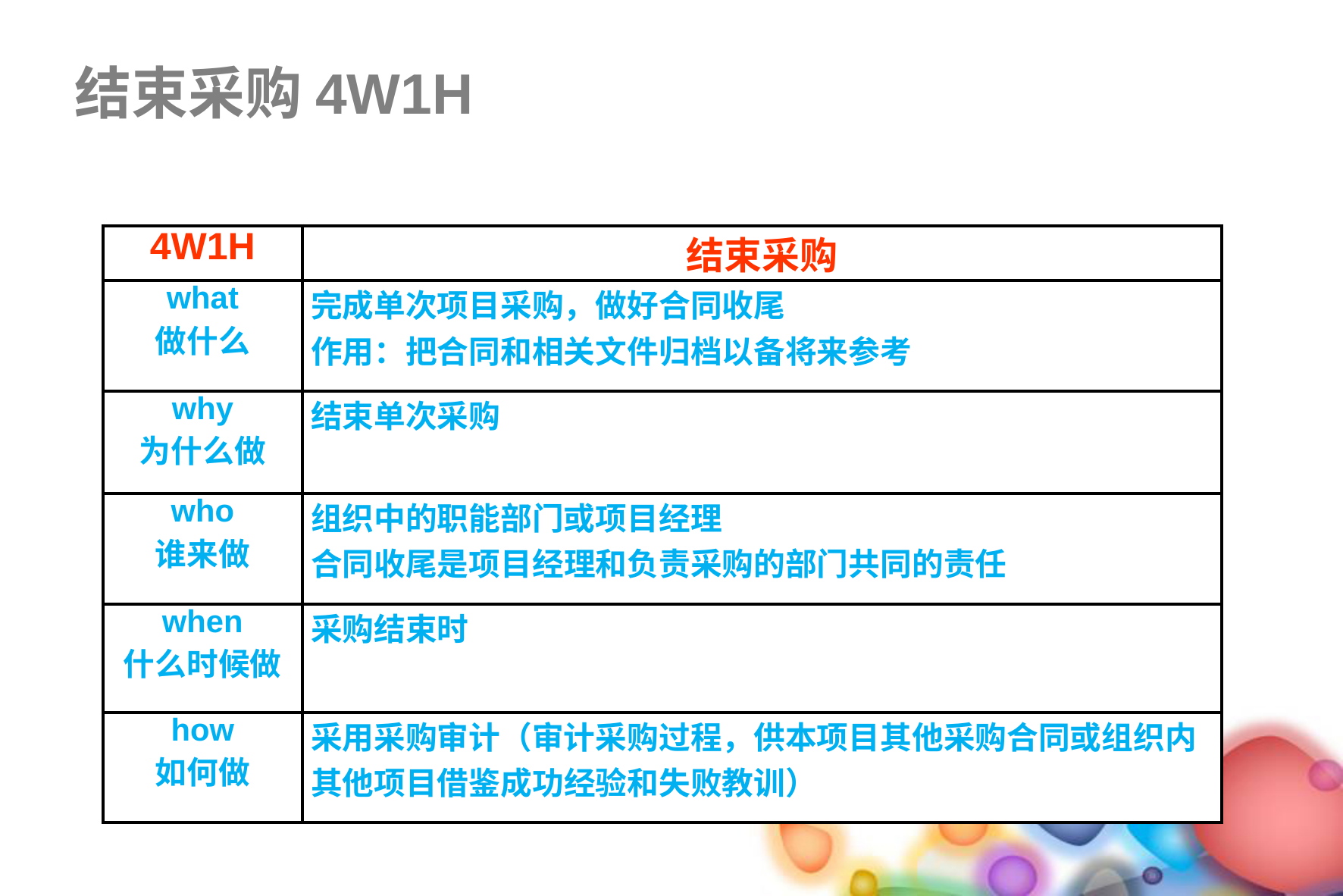

结束采购4W1H
| 4W1H | 结束采购 |
| --- | --- |
| what 做什么 | 完成单次项目采购，做好合同收尾 作用：把合同和相关文件归档以备将来参考 |
| why 为什么做 | 结束单次采购 |
| who 谁来做 | 组织中的职能部门或项目经理 合同收尾是项目经理和负责采购的部门共同的责任 |
| when 什么时候做 | 采购结束时 |
| how 如何做 | 采用采购审计（审计采购过程，供本项目其他采购合同或组织内其他项目借鉴成功经验和失败教训） |